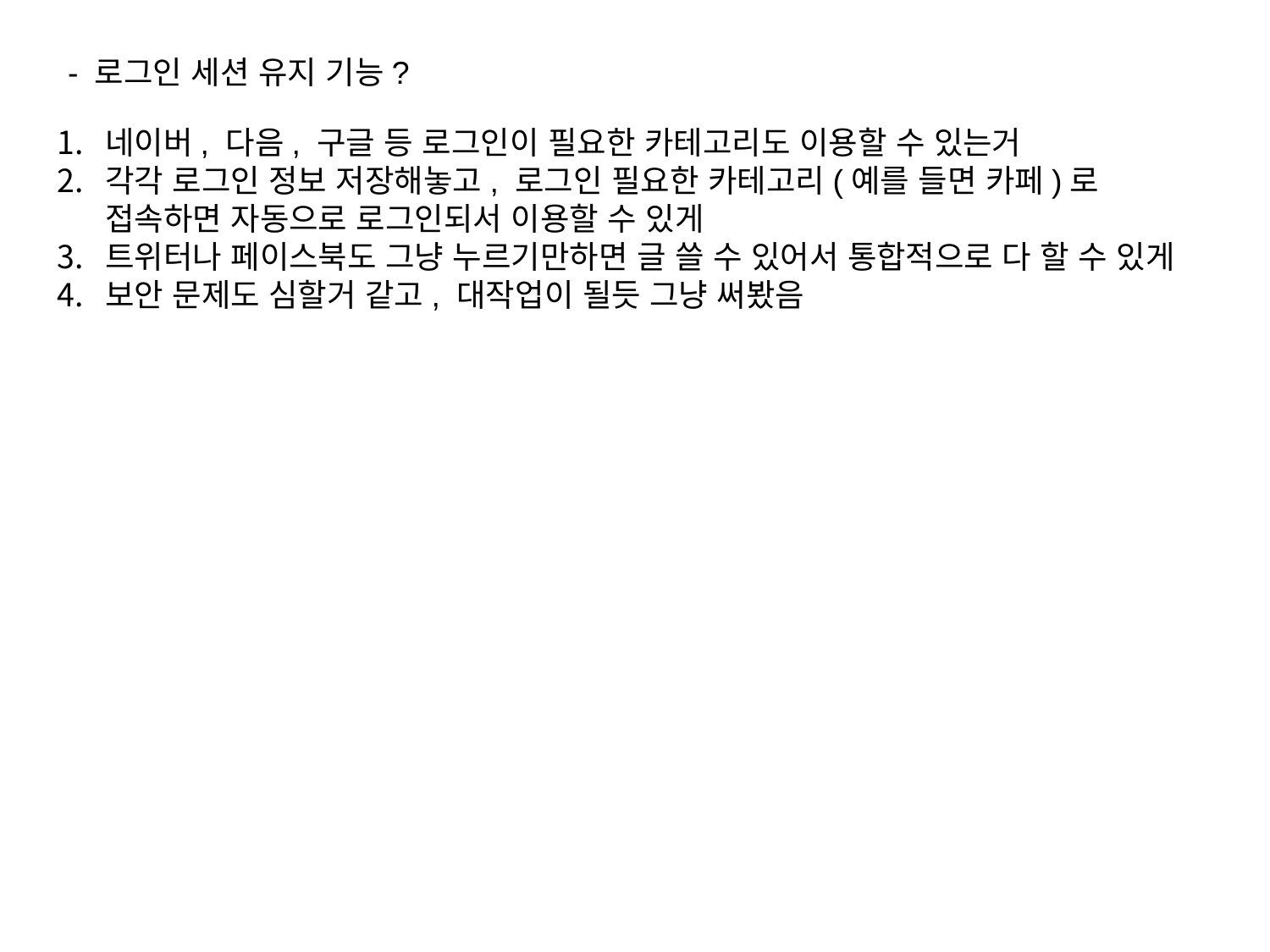

- 로그인 세션 유지 기능?
네이버, 다음, 구글 등 로그인이 필요한 카테고리도 이용할 수 있는거
각각 로그인 정보 저장해놓고, 로그인 필요한 카테고리(예를 들면 카페)로 접속하면 자동으로 로그인되서 이용할 수 있게
트위터나 페이스북도 그냥 누르기만하면 글 쓸 수 있어서 통합적으로 다 할 수 있게
보안 문제도 심할거 같고, 대작업이 될듯 그냥 써봤음